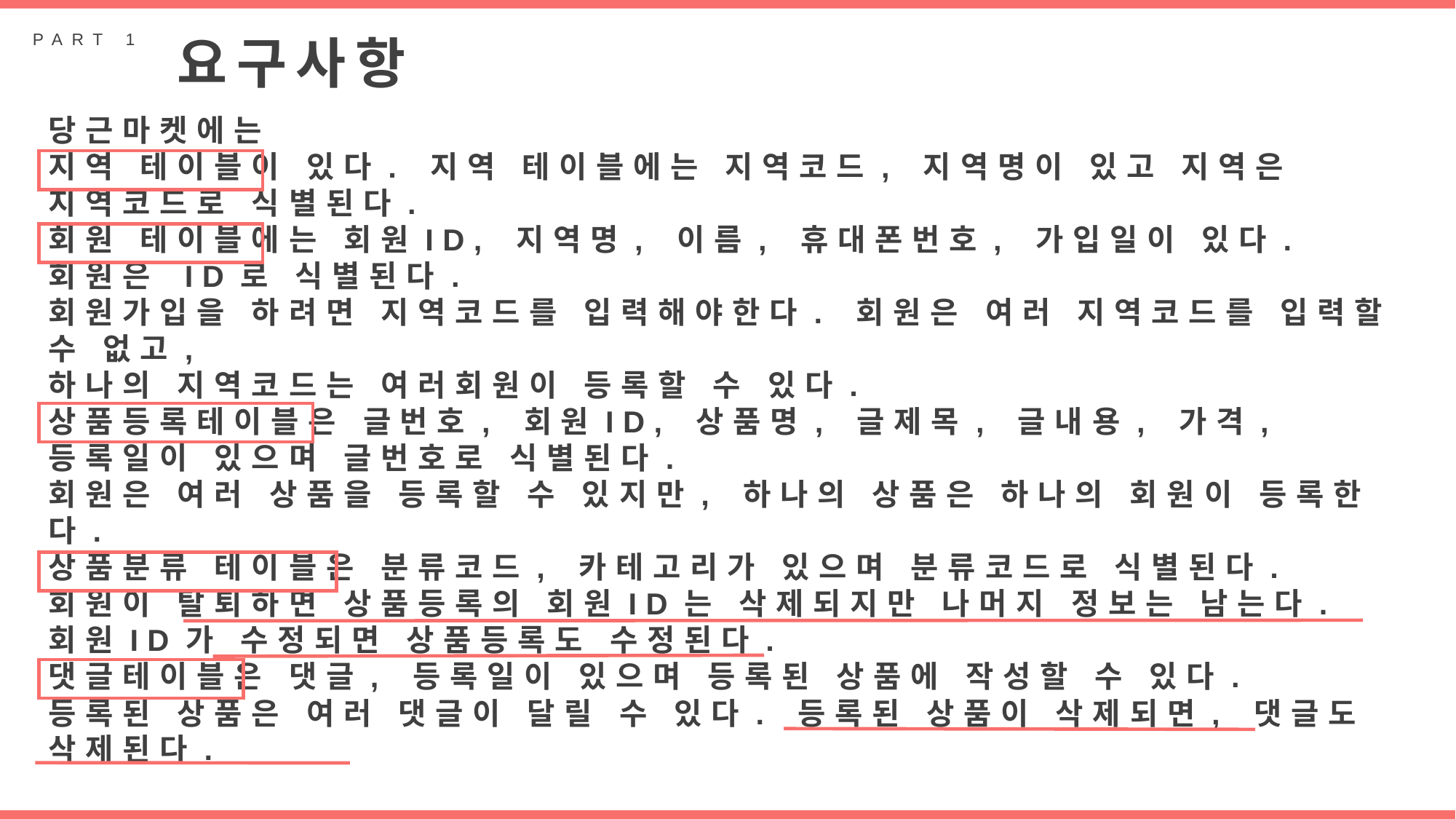

PART 1
요구사항
당근마켓에는
지역 테이블이 있다. 지역 테이블에는 지역코드, 지역명이 있고 지역은 지역코드로 식별된다.
회원 테이블에는 회원ID, 지역명, 이름, 휴대폰번호, 가입일이 있다. 회원은 ID로 식별된다.
회원가입을 하려면 지역코드를 입력해야한다. 회원은 여러 지역코드를 입력할 수 없고,
하나의 지역코드는 여러회원이 등록할 수 있다.
상품등록테이블은 글번호, 회원ID, 상품명, 글제목, 글내용, 가격, 등록일이 있으며 글번호로 식별된다.
회원은 여러 상품을 등록할 수 있지만, 하나의 상품은 하나의 회원이 등록한다.
상품분류 테이블은 분류코드, 카테고리가 있으며 분류코드로 식별된다.
회원이 탈퇴하면 상품등록의 회원ID는 삭제되지만 나머지 정보는 남는다.
회원ID가 수정되면 상품등록도 수정된다.
댓글테이블은 댓글, 등록일이 있으며 등록된 상품에 작성할 수 있다.
등록된 상품은 여러 댓글이 달릴 수 있다. 등록된 상품이 삭제되면, 댓글도 삭제된다.